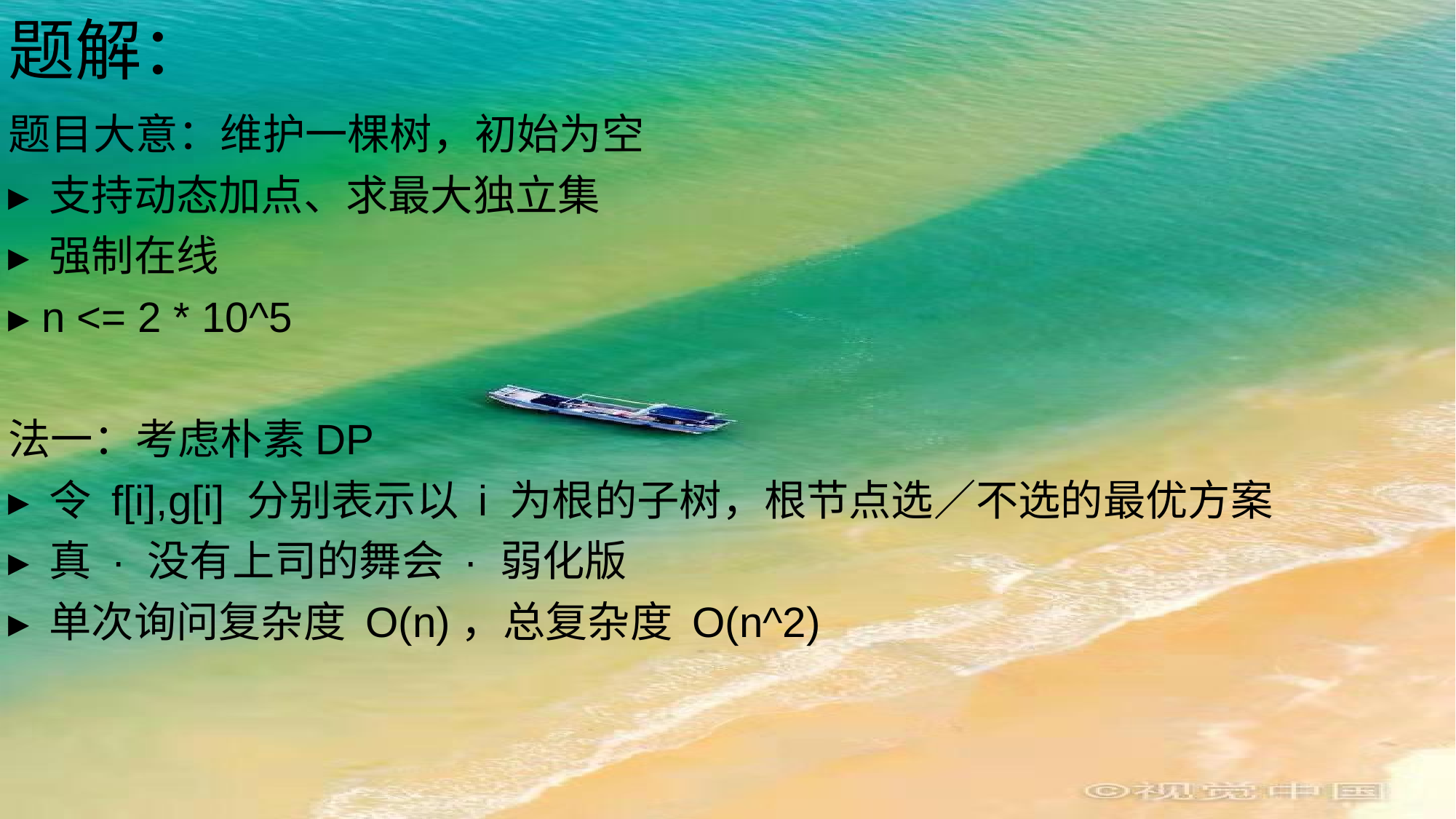

# 题解：
题目大意：维护一棵树，初始为空
▸ 支持动态加点、求最大独立集
▸ 强制在线
▸ n <= 2 * 10^5

法一：考虑朴素DP
▸ 令 f[i],g[i] 分别表示以 i 为根的子树，根节点选／不选的最优方案
▸ 真 · 没有上司的舞会 · 弱化版
▸ 单次询问复杂度 O(n)，总复杂度 O(n^2)